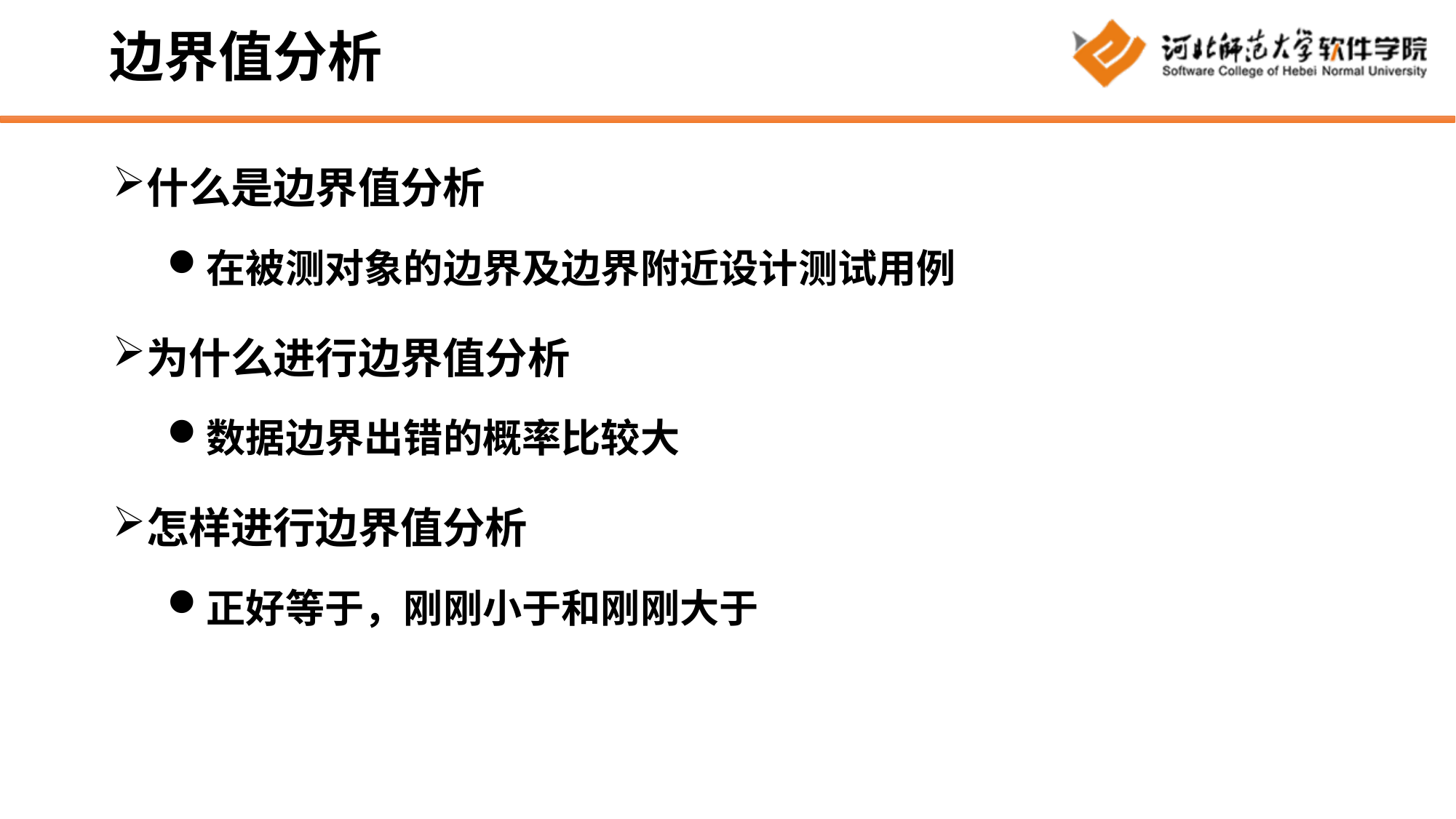

# 边界值分析
什么是边界值分析
在被测对象的边界及边界附近设计测试用例
为什么进行边界值分析
数据边界出错的概率比较大
怎样进行边界值分析
正好等于，刚刚小于和刚刚大于